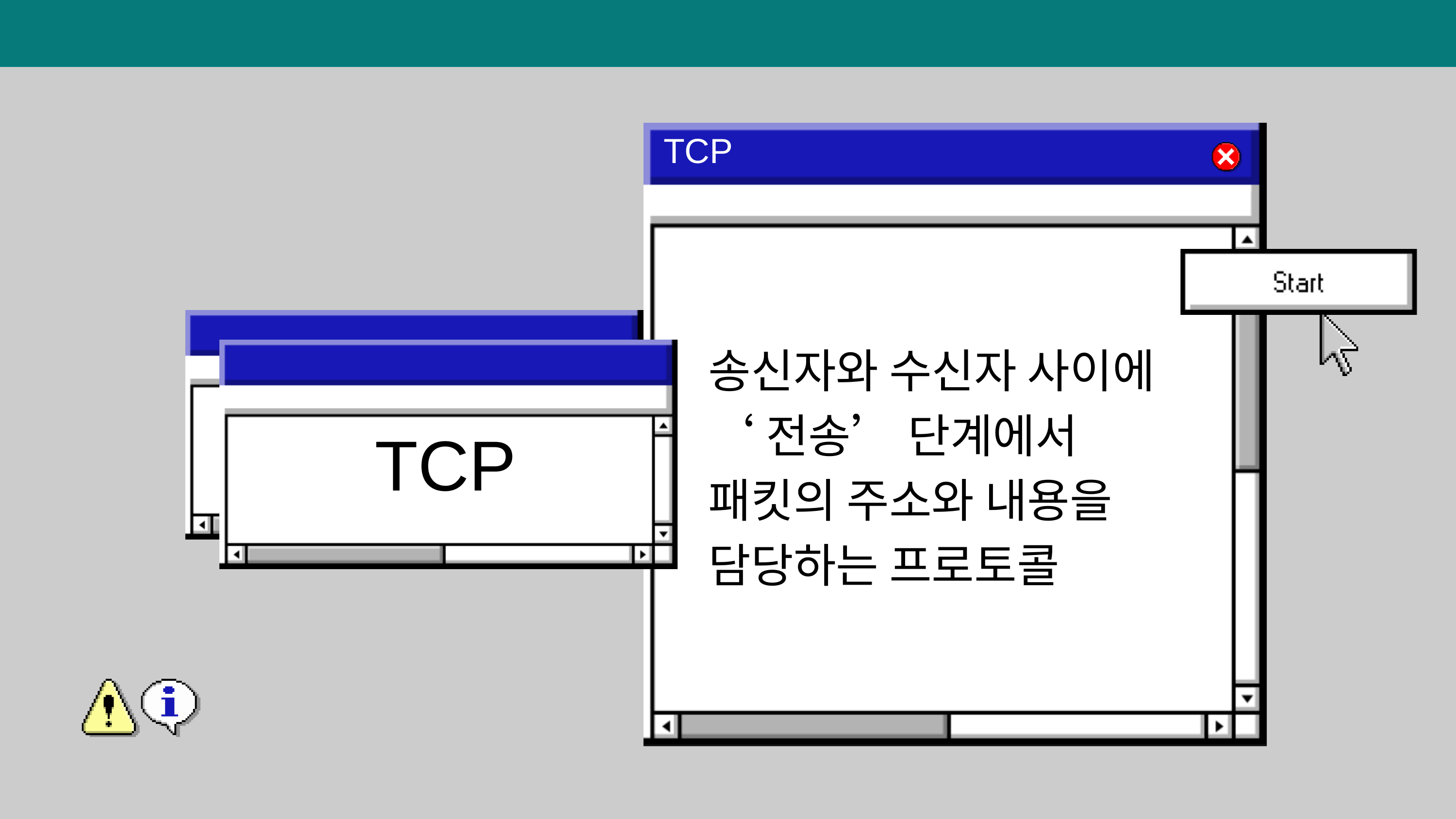

TCP

송신자와 수신자 사이에
‘전송’ 단계에서
패킷의 주소와 내용을
담당하는 프로토콜

TCP